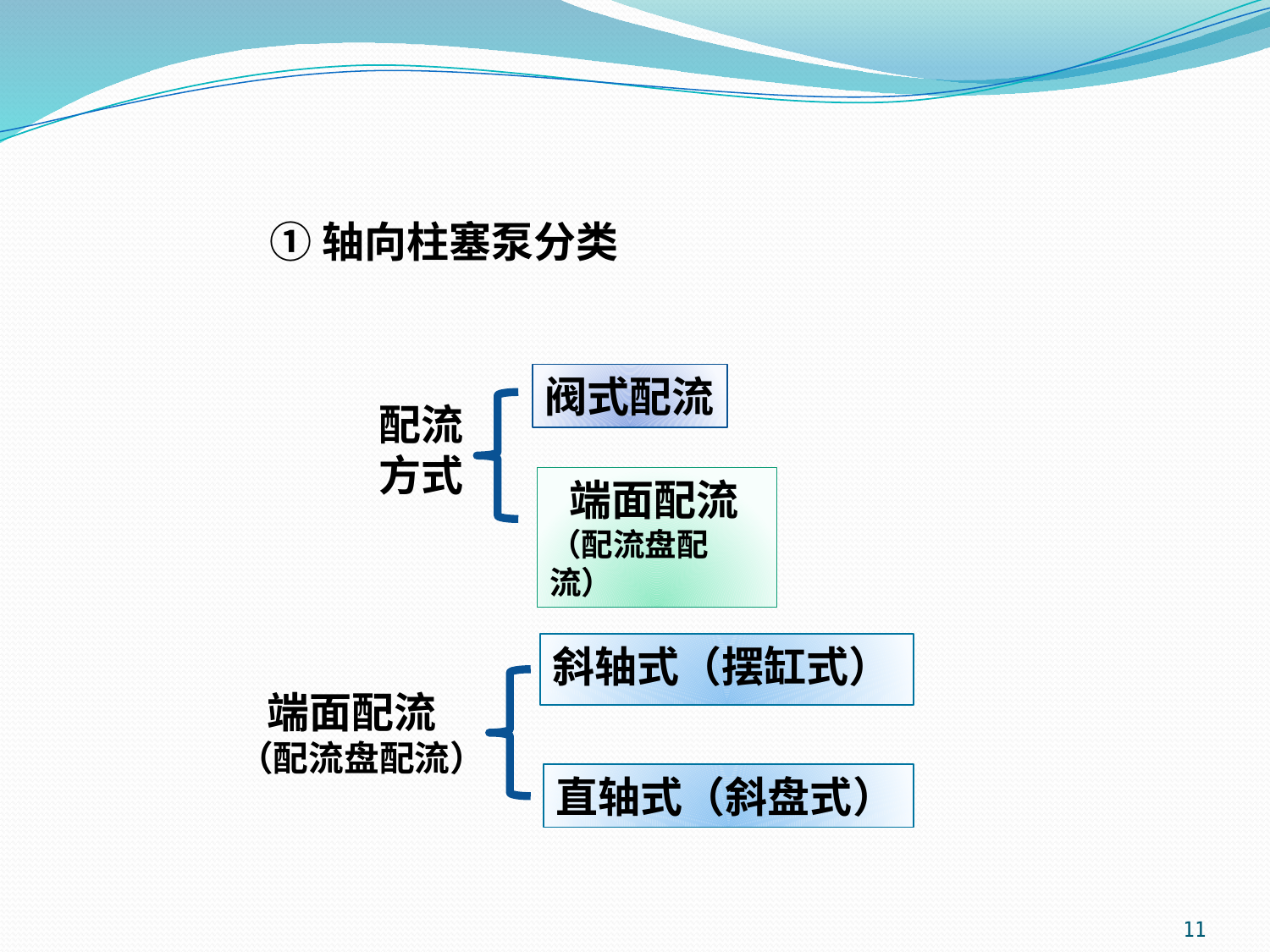

①轴向柱塞泵分类
阀式配流
配流
方式

 端面配流
（配流盘配流）
斜轴式（摆缸式）

  端面配流
（配流盘配流）
直轴式（斜盘式）
11